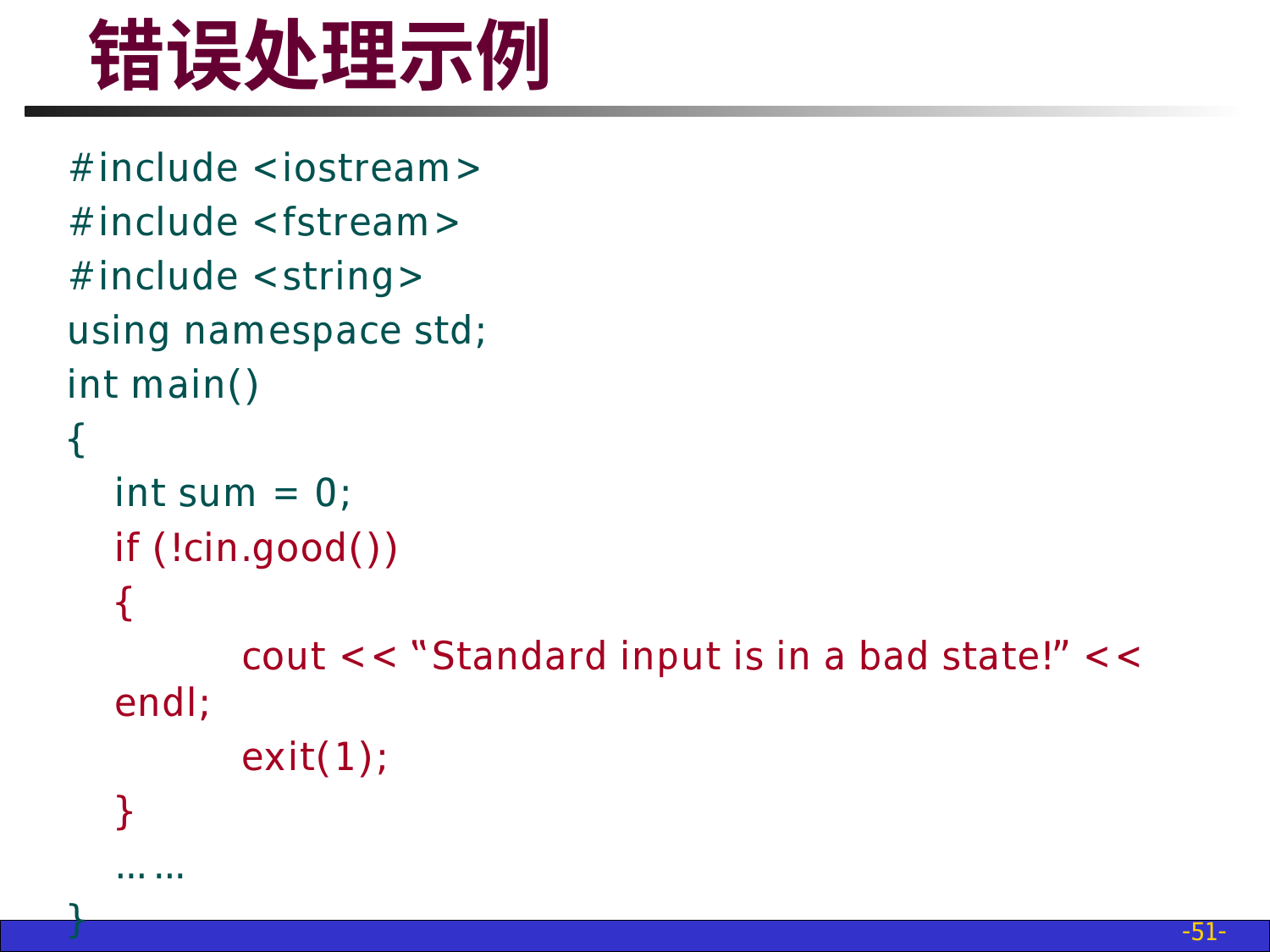

# 错误处理示例
#include <iostream>
#include <fstream>
#include <string>
using namespace std;
int main()
{
	int sum = 0;
	if (!cin.good())
	{
		cout << “Standard input is in a bad state!” << endl;
		exit(1);
	}
	……
}
-51-